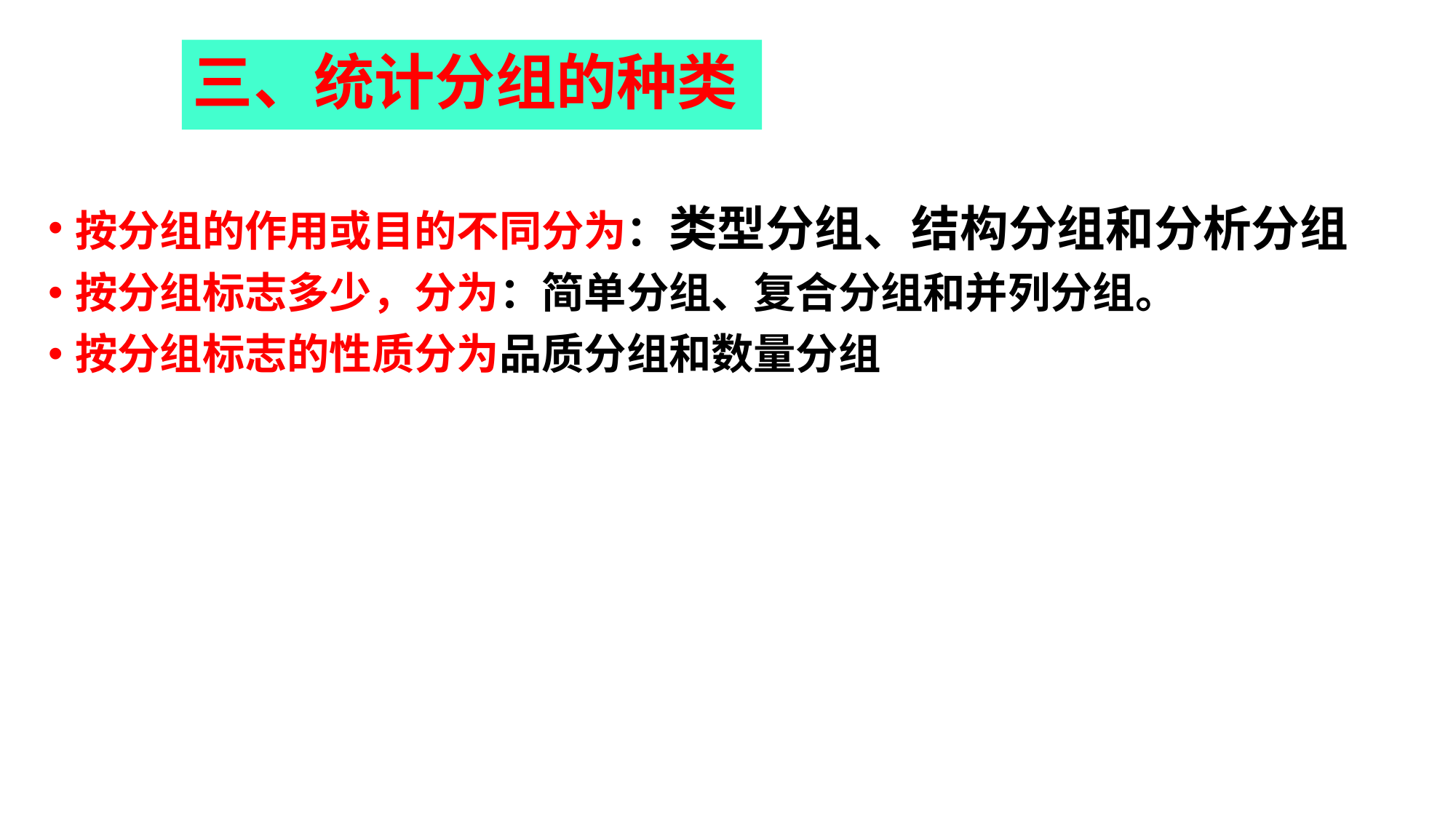

# 三、统计分组的种类
按分组的作用或目的不同分为：类型分组、结构分组和分析分组
按分组标志多少，分为：简单分组、复合分组和并列分组。
按分组标志的性质分为品质分组和数量分组